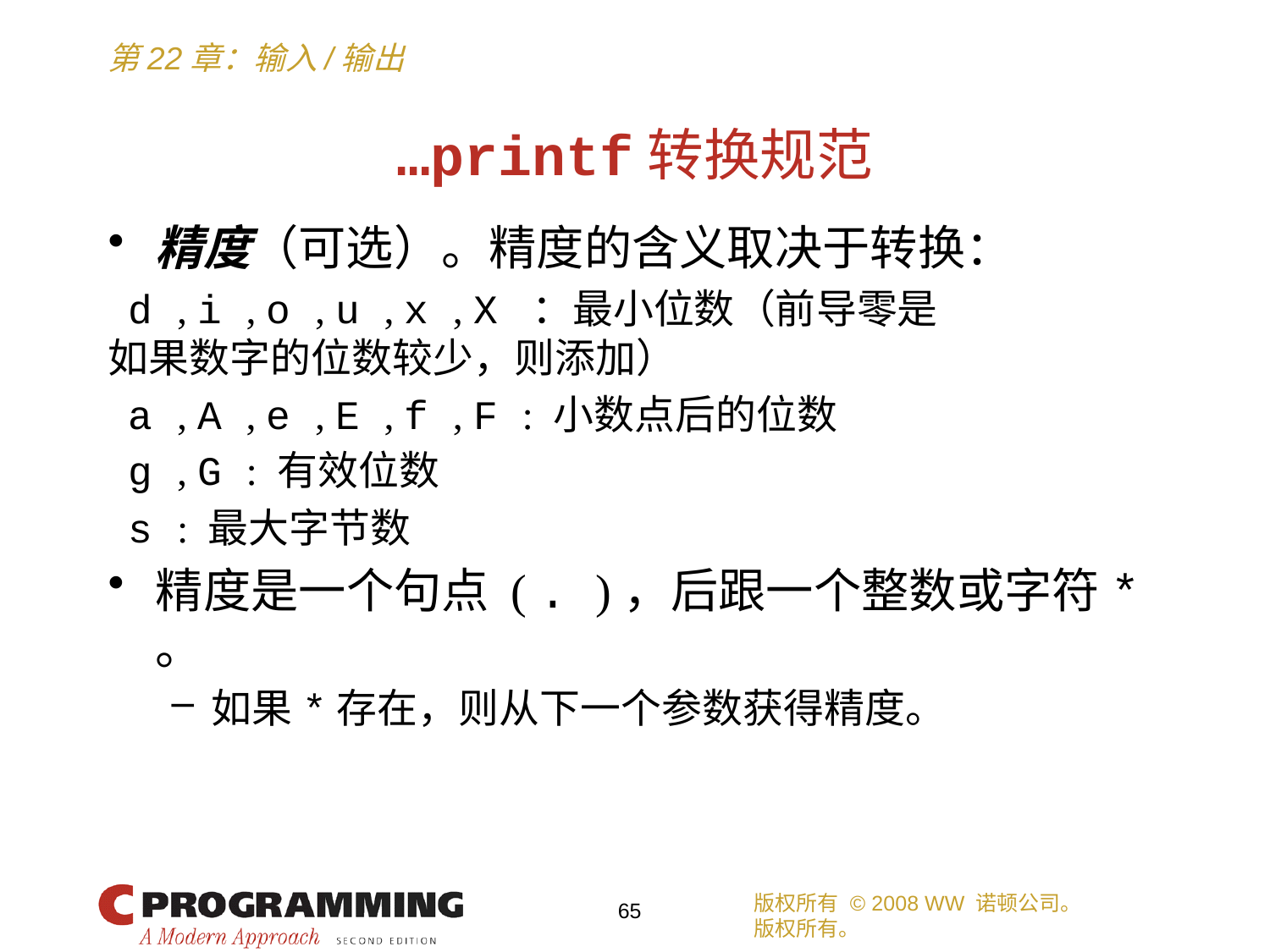

# …printf转换规范
精度（可选）。精度的含义取决于转换：
  d , i , o , u , x , X ：最小位数（前导零是
如果数字的位数较少，则添加）
  a , A , e , E , f , F : 小数点后的位数
  g , G : 有效位数
  s : 最大字节数
精度是一个句点 ( . )，后跟一个整数或字符* 。
如果*存在，则从下一个参数获得精度。

版权所有 © 2008 WW 诺顿公司。
版权所有。
65